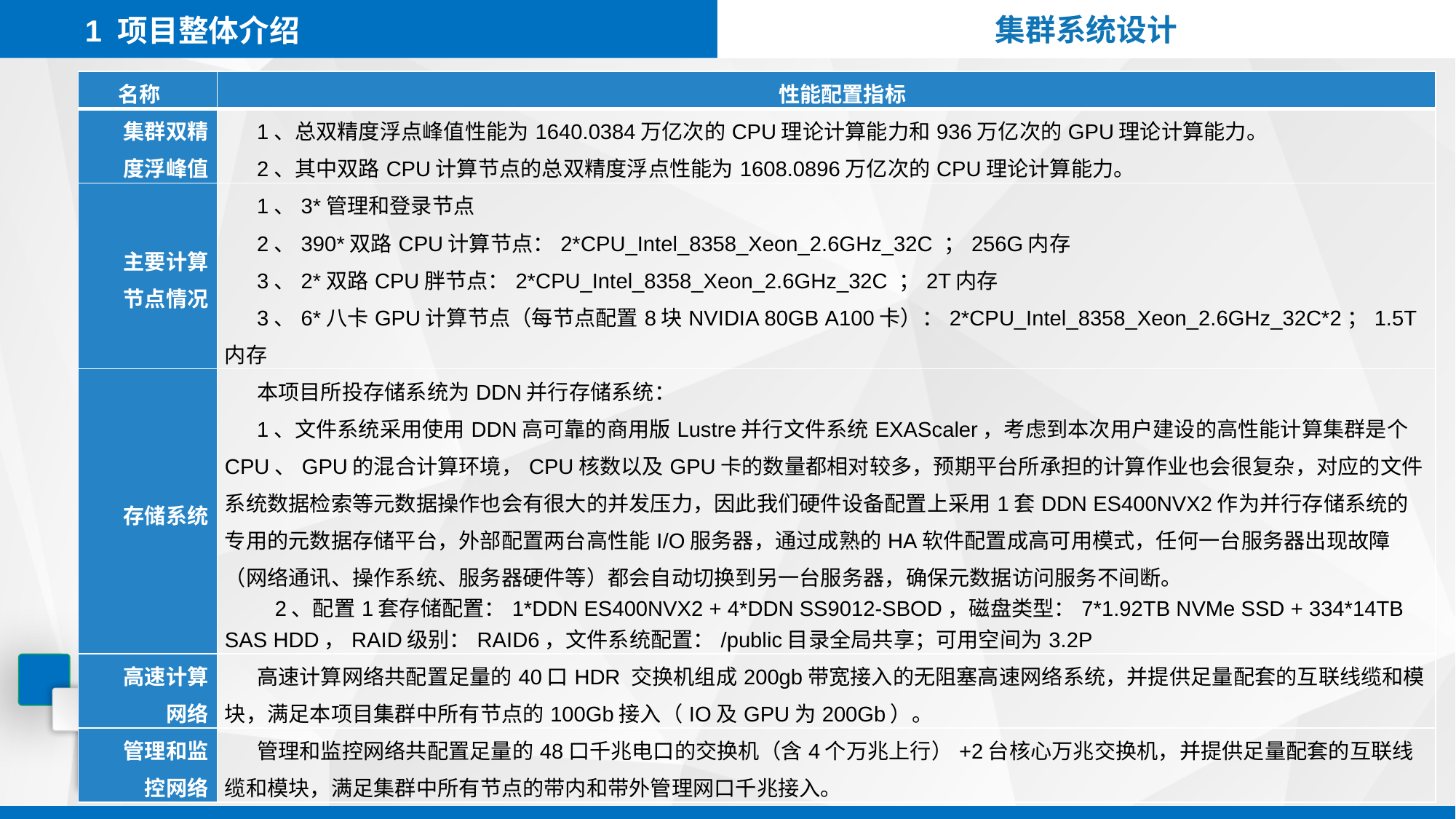

1 项目整体介绍
集群系统设计

| 名称 | 性能配置指标 |
| --- | --- |
| 集群双精度浮峰值 | 1、总双精度浮点峰值性能为1640.0384万亿次的CPU理论计算能力和936万亿次的GPU理论计算能力。 2、其中双路CPU计算节点的总双精度浮点性能为1608.0896万亿次的CPU理论计算能力。 |
| 主要计算节点情况 | 1、3\*管理和登录节点 2、390\*双路CPU计算节点：2\*CPU\_Intel\_8358\_Xeon\_2.6GHz\_32C ；256G内存 3、2\*双路CPU胖节点：2\*CPU\_Intel\_8358\_Xeon\_2.6GHz\_32C ；2T内存 3、6\*八卡GPU计算节点（每节点配置8块NVIDIA 80GB A100卡）：2\*CPU\_Intel\_8358\_Xeon\_2.6GHz\_32C\*2；1.5T内存 |
| 存储系统 | 本项目所投存储系统为DDN并行存储系统： 1、文件系统采用使用DDN高可靠的商用版Lustre并行文件系统EXAScaler，考虑到本次用户建设的高性能计算集群是个CPU、GPU的混合计算环境，CPU核数以及GPU卡的数量都相对较多，预期平台所承担的计算作业也会很复杂，对应的文件系统数据检索等元数据操作也会有很大的并发压力，因此我们硬件设备配置上采用1套DDN ES400NVX2作为并行存储系统的专用的元数据存储平台，外部配置两台高性能I/O服务器，通过成熟的HA软件配置成高可用模式，任何一台服务器出现故障（网络通讯、操作系统、服务器硬件等）都会自动切换到另一台服务器，确保元数据访问服务不间断。 2、配置1套存储配置：1\*DDN ES400NVX2 + 4\*DDN SS9012-SBOD，磁盘类型：7\*1.92TB NVMe SSD + 334\*14TB SAS HDD，RAID级别：RAID6，文件系统配置：/public目录全局共享；可用空间为3.2P |
| 高速计算网络 | 高速计算网络共配置足量的40口HDR 交换机组成200gb带宽接入的无阻塞高速网络系统，并提供足量配套的互联线缆和模块，满足本项目集群中所有节点的100Gb接入（IO及GPU为200Gb）。 |
| 管理和监控网络 | 管理和监控网络共配置足量的48口千兆电口的交换机（含4个万兆上行）+2台核心万兆交换机，并提供足量配套的互联线缆和模块，满足集群中所有节点的带内和带外管理网口千兆接入。 |